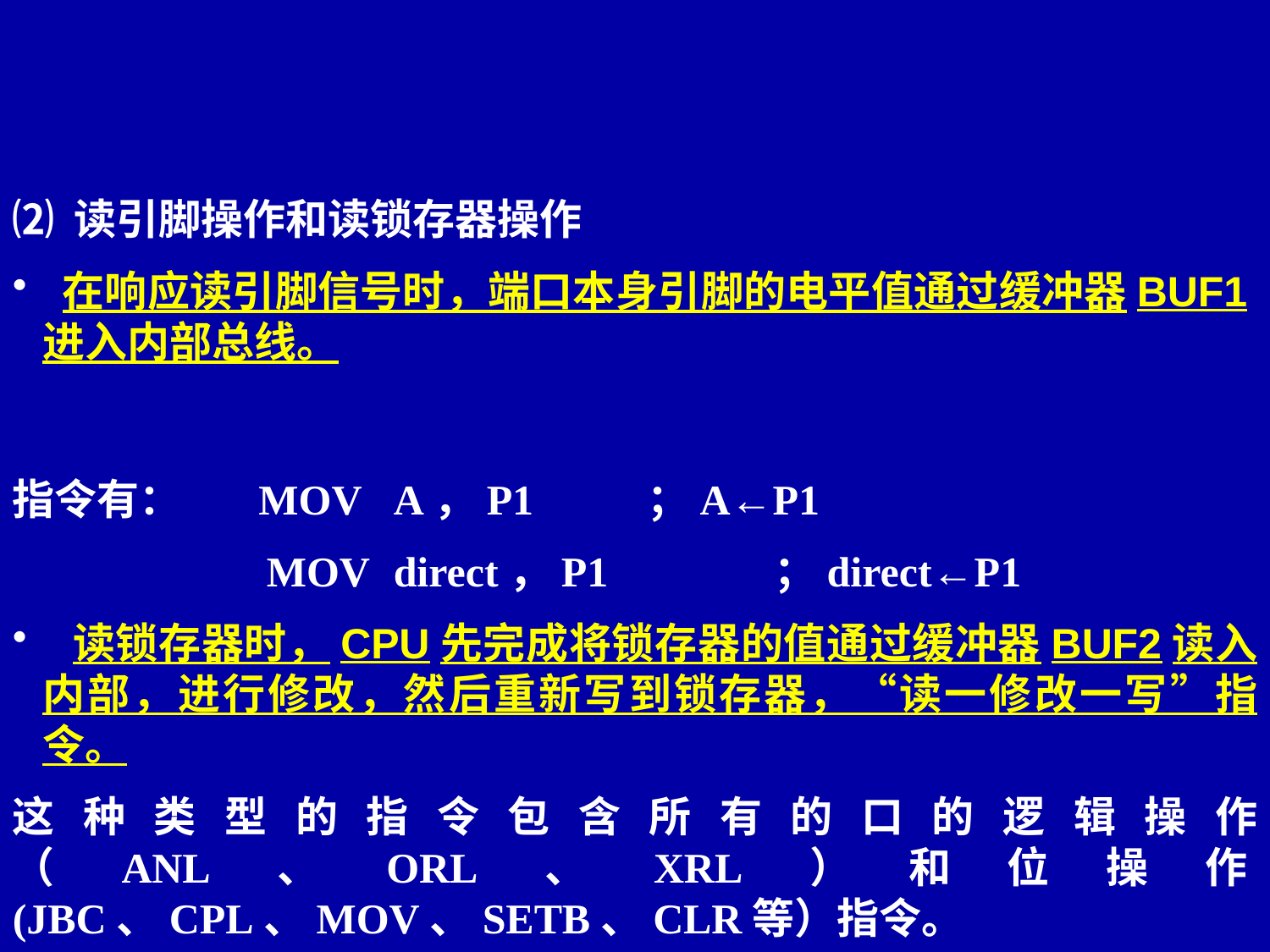

⑵ 读引脚操作和读锁存器操作
 在响应读引脚信号时，端口本身引脚的电平值通过缓冲器BUF1进入内部总线。
指令有：       MOV  	A，P1        	；A←P1
        		MOV	direct，P1     	；direct←P1
  读锁存器时，CPU先完成将锁存器的值通过缓冲器BUF2读入内部，进行修改，然后重新写到锁存器，“读一修改一写”指令。
这种类型的指令包含所有的口的逻辑操作（ANL、ORL、XRL）和位操作(JBC、CPL、MOV、SETB、CLR等）指令。